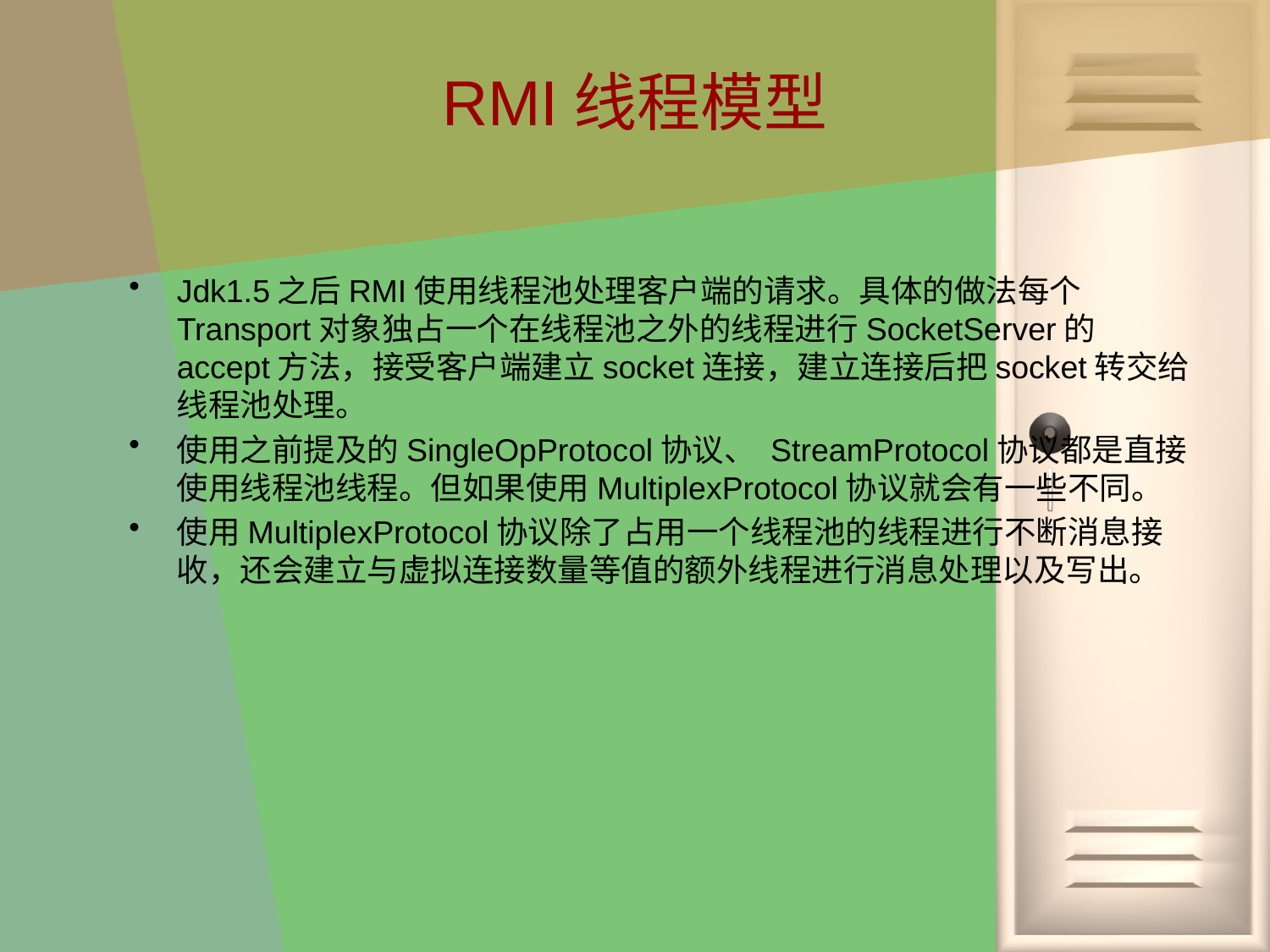

# RMI线程模型
Jdk1.5之后RMI使用线程池处理客户端的请求。具体的做法每个Transport对象独占一个在线程池之外的线程进行SocketServer的accept方法，接受客户端建立socket连接，建立连接后把socket转交给线程池处理。
使用之前提及的SingleOpProtocol协议、 StreamProtocol协议都是直接使用线程池线程。但如果使用MultiplexProtocol协议就会有一些不同。
使用MultiplexProtocol协议除了占用一个线程池的线程进行不断消息接收，还会建立与虚拟连接数量等值的额外线程进行消息处理以及写出。